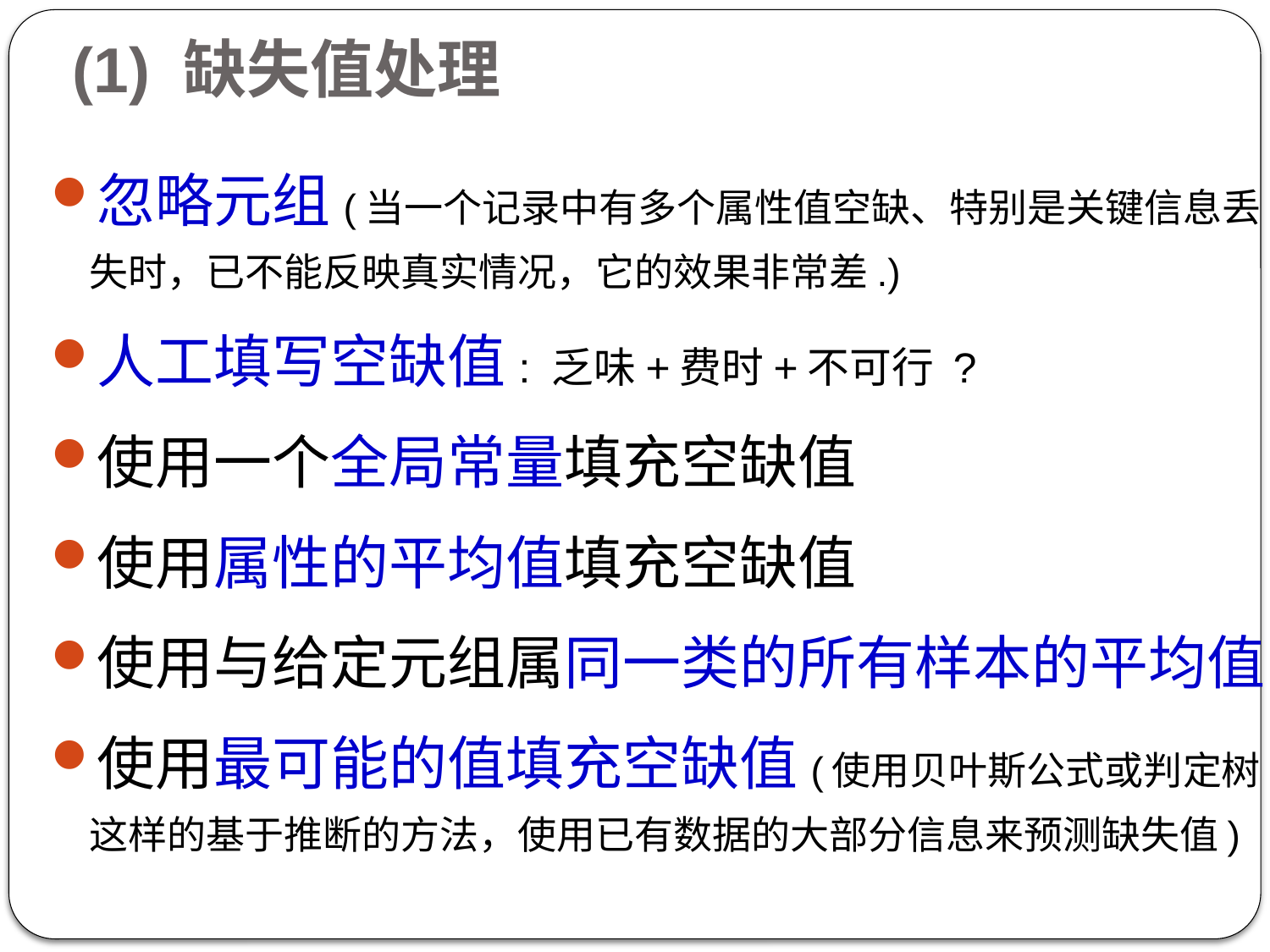

(1) 缺失值处理
忽略元组(当一个记录中有多个属性值空缺、特别是关键信息丢失时，已不能反映真实情况，它的效果非常差.)
人工填写空缺值: 乏味+费时+不可行 ?
使用一个全局常量填充空缺值
使用属性的平均值填充空缺值
使用与给定元组属同一类的所有样本的平均值
使用最可能的值填充空缺值(使用贝叶斯公式或判定树这样的基于推断的方法，使用已有数据的大部分信息来预测缺失值)
19